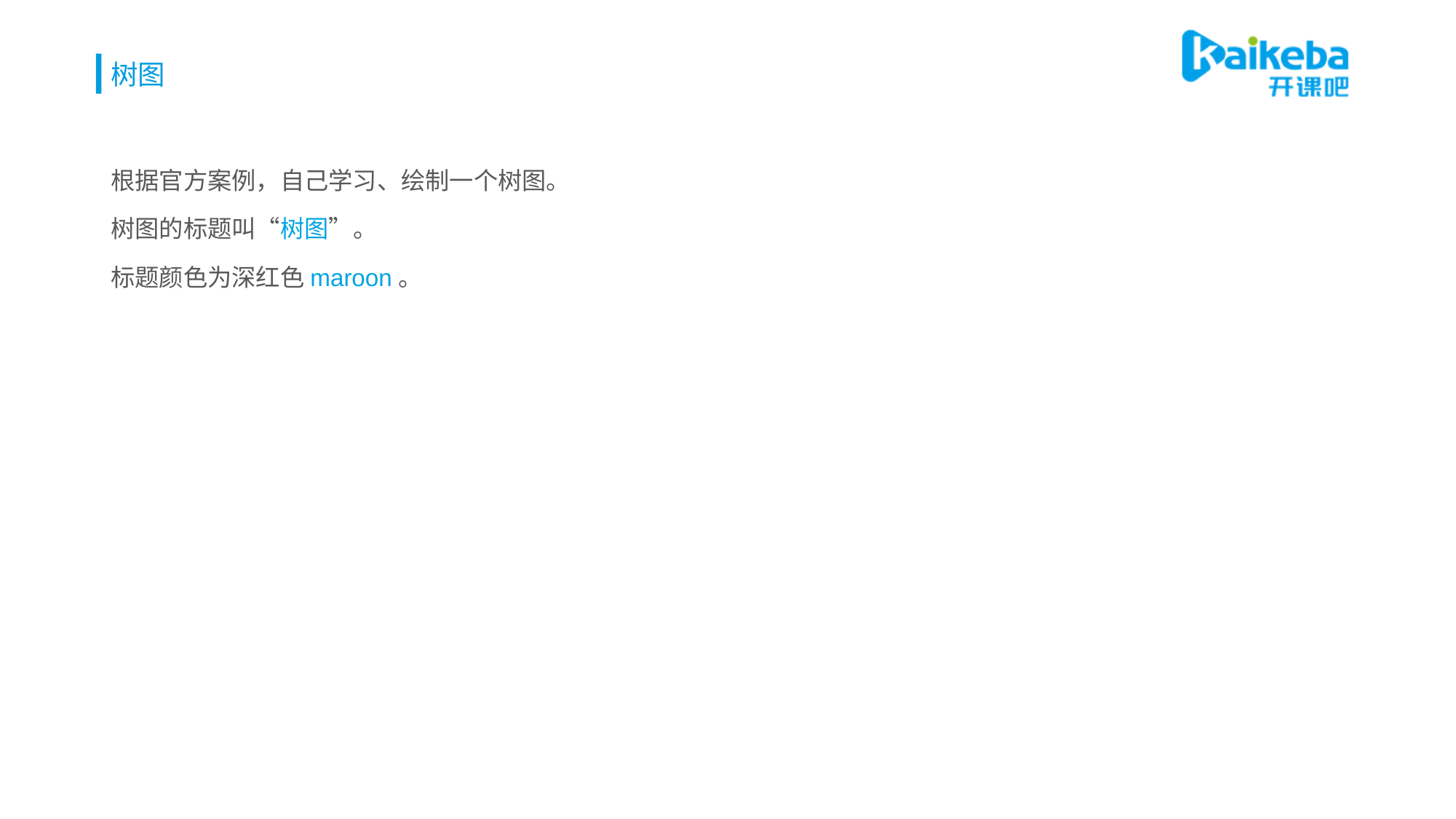

# 树图
根据官方案例，自己学习、绘制一个树图。
树图的标题叫“树图”。
标题颜色为深红色maroon。